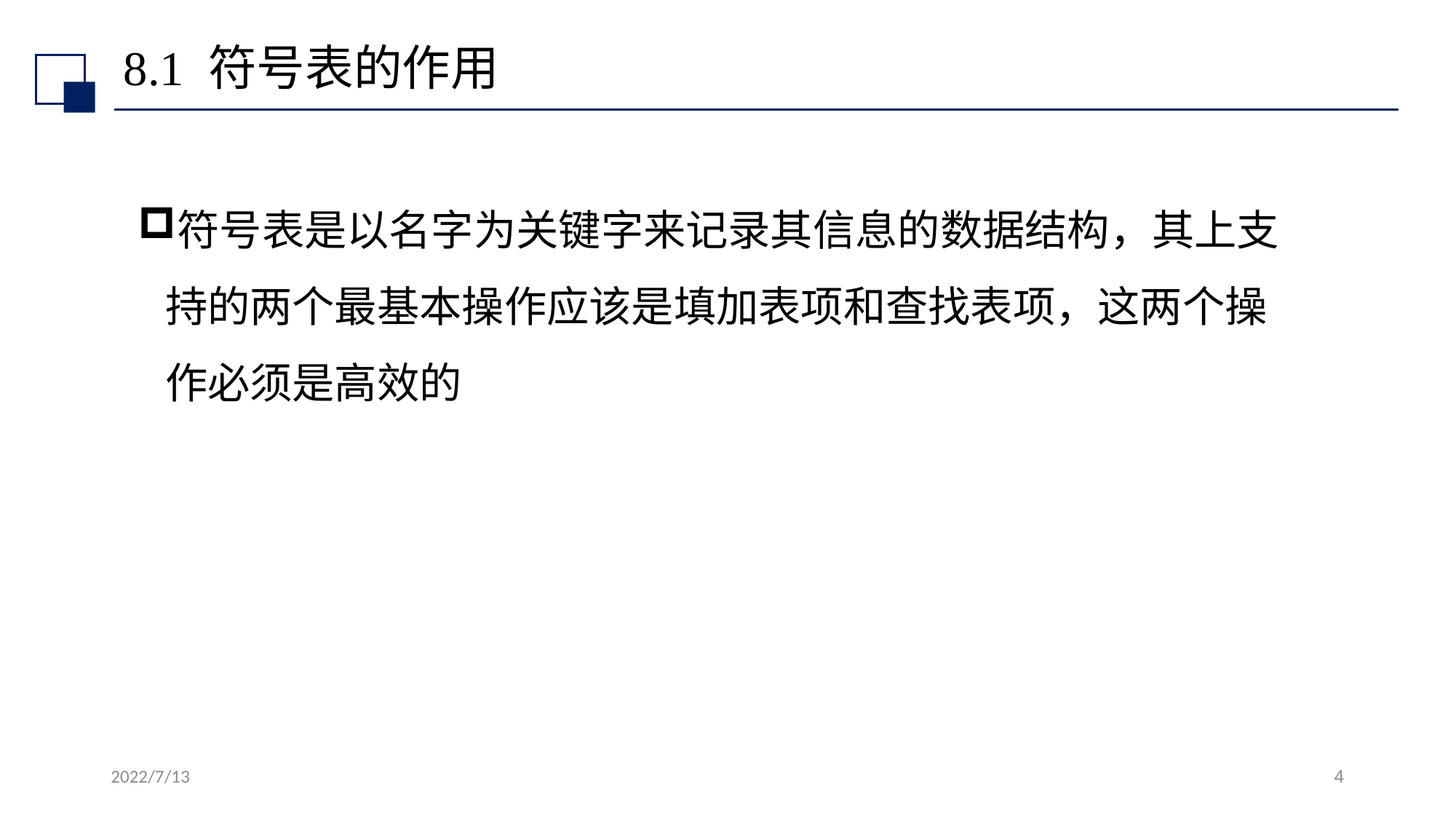

# 8.1 符号表的作用
符号表是以名字为关键字来记录其信息的数据结构，其上支持的两个最基本操作应该是填加表项和查找表项，这两个操作必须是高效的
2022/7/13
4